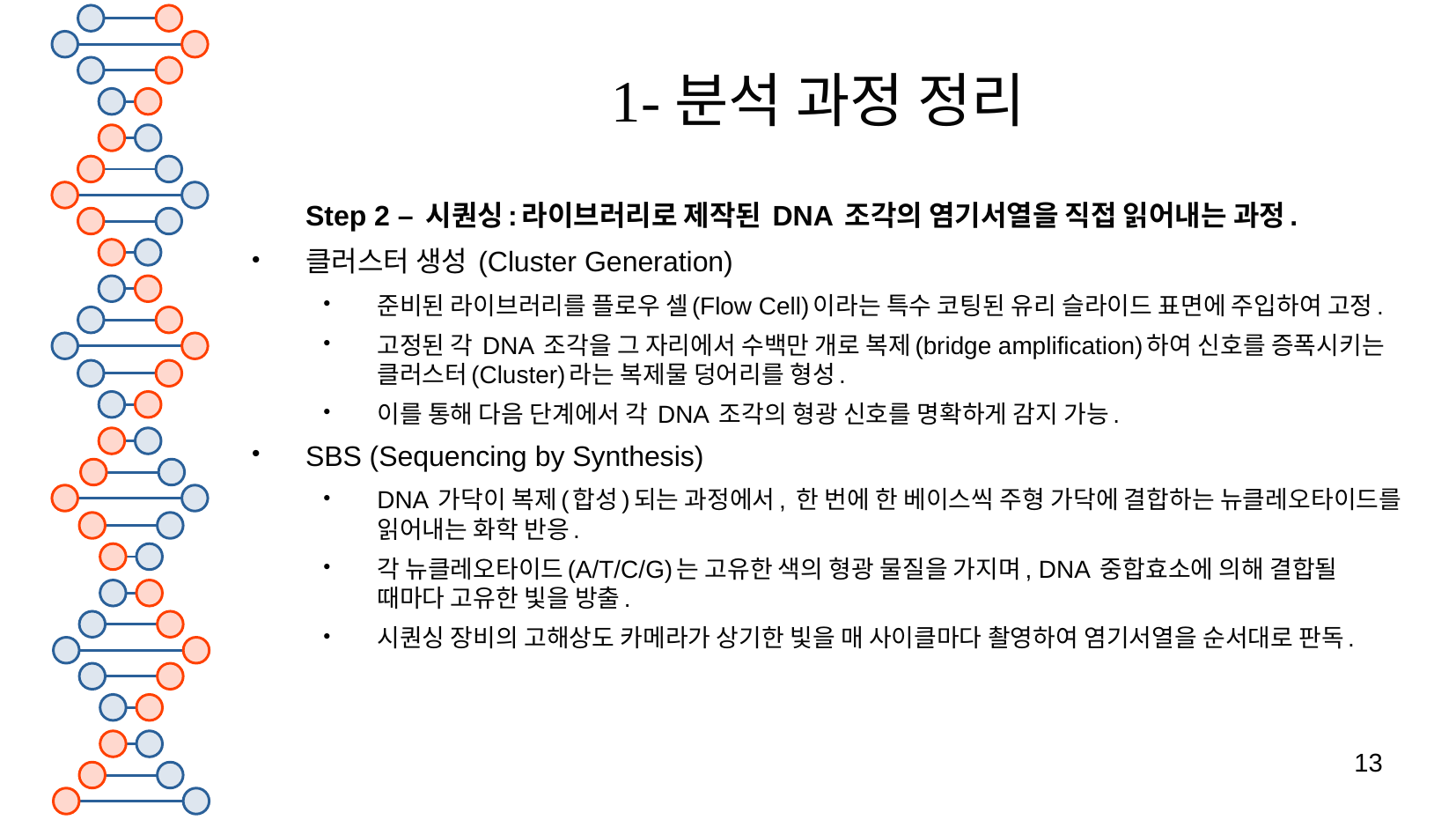

# 1-분석 과정 정리
Step 2 – 시퀀싱:라이브러리로 제작된 DNA 조각의 염기서열을 직접 읽어내는 과정.
클러스터 생성 (Cluster Generation)
준비된 라이브러리를 플로우 셀(Flow Cell)이라는 특수 코팅된 유리 슬라이드 표면에 주입하여 고정.
고정된 각 DNA 조각을 그 자리에서 수백만 개로 복제(bridge amplification)하여 신호를 증폭시키는 클러스터(Cluster)라는 복제물 덩어리를 형성.
이를 통해 다음 단계에서 각 DNA 조각의 형광 신호를 명확하게 감지 가능.
SBS (Sequencing by Synthesis)
DNA 가닥이 복제(합성)되는 과정에서, 한 번에 한 베이스씩 주형 가닥에 결합하는 뉴클레오타이드를 읽어내는 화학 반응.
각 뉴클레오타이드(A/T/C/G)는 고유한 색의 형광 물질을 가지며, DNA 중합효소에 의해 결합될 때마다 고유한 빛을 방출.
시퀀싱 장비의 고해상도 카메라가 상기한 빛을 매 사이클마다 촬영하여 염기서열을 순서대로 판독.
13